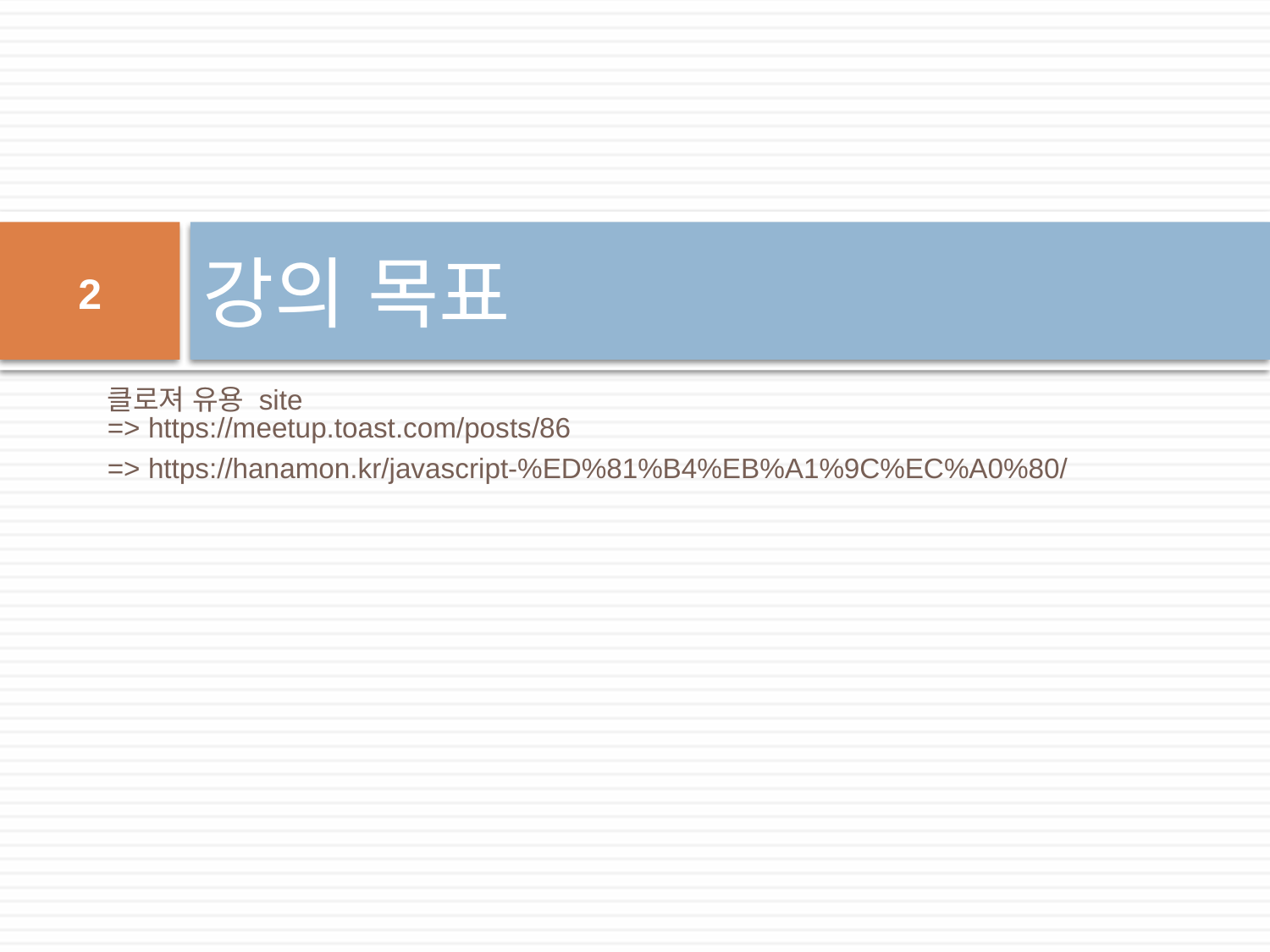

# 강의 목표
2
클로져 유용 site
=> https://meetup.toast.com/posts/86
=> https://hanamon.kr/javascript-%ED%81%B4%EB%A1%9C%EC%A0%80/